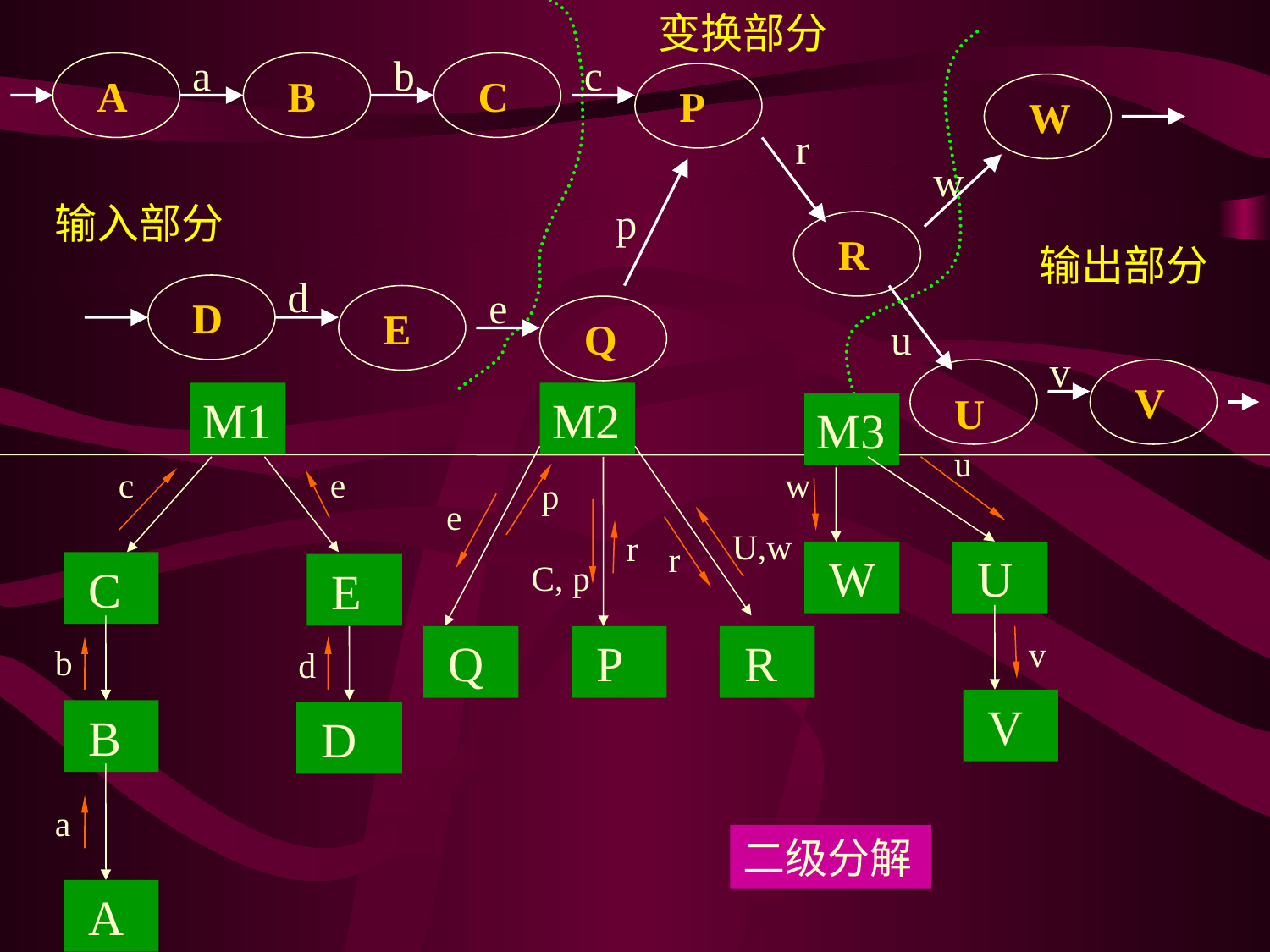

变换部分

a
b
c

A
B
C

P

W

r

w

输入部分
p

R
输出部分
d

e
D

E

Q
u

v

V
U

M1
c

e

 C
 E

b

d

 B
 D

a

 A
M2

p
e

U,w

r
r
C, p
 Q
 P
 R
M3
u
w

 W
 U

v
 V
二级分解

93